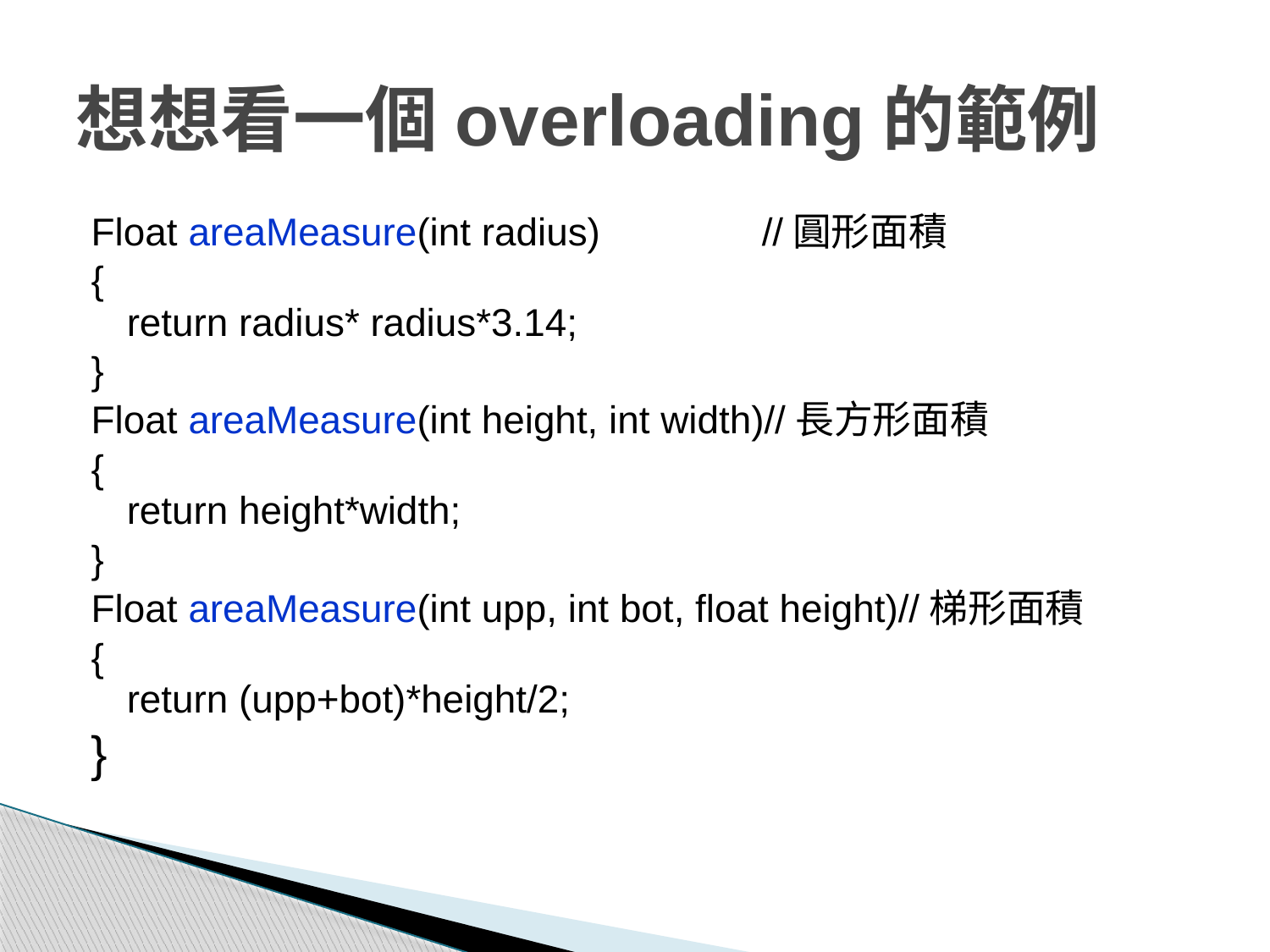

# 想想看一個overloading的範例
Float areaMeasure(int radius)		//圓形面積
{
return radius* radius*3.14;
}
Float areaMeasure(int height, int width)//長方形面積
{
return height*width;
}
Float areaMeasure(int upp, int bot, float height)//梯形面積
{
return (upp+bot)*height/2;
}